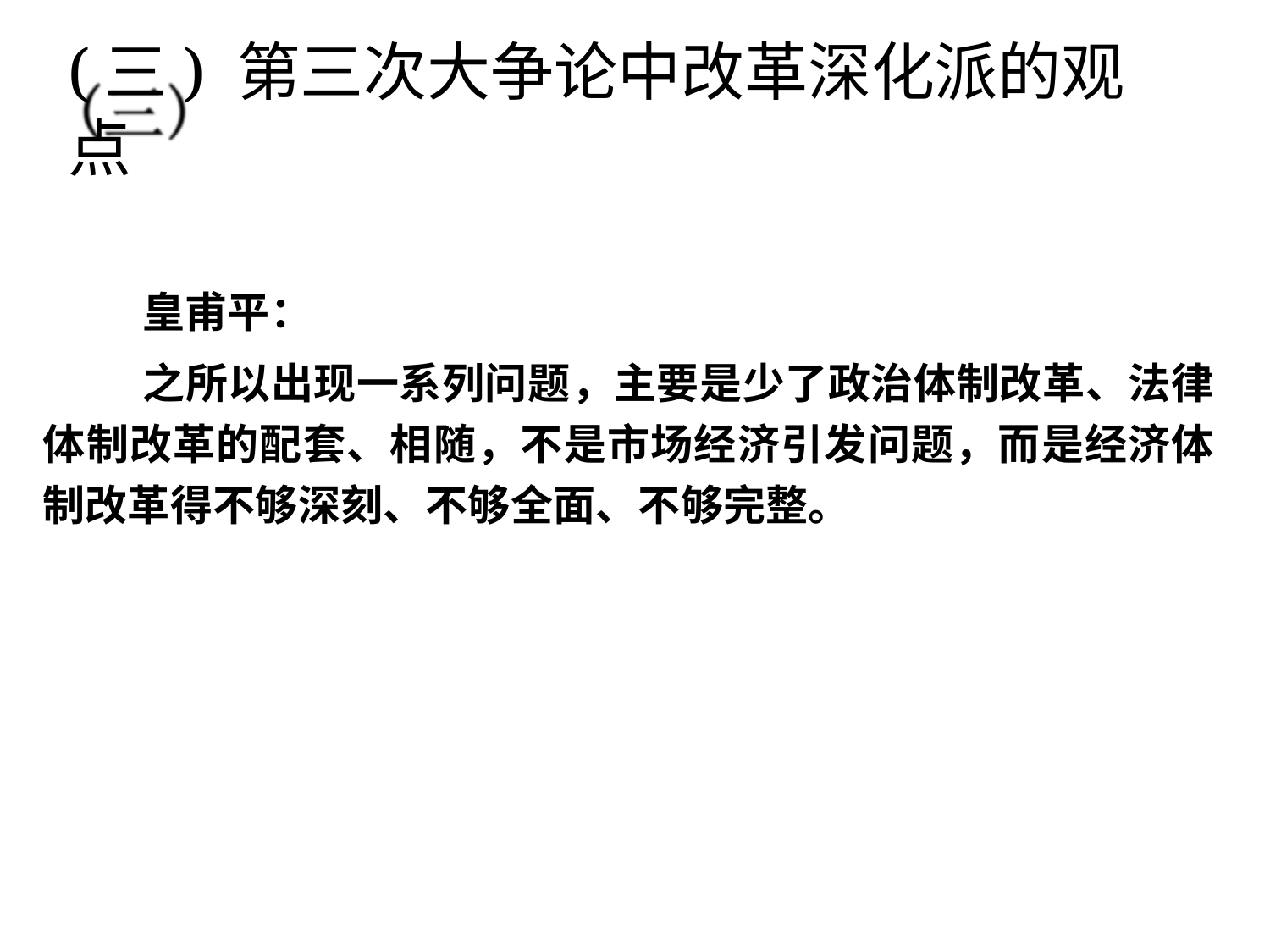

# (三) 第三次大争论中改革深化派的观点
皇甫平：
之所以出现一系列问题，主要是少了政治体制改革、法律 体制改革的配套、相随，不是市场经济引发问题，而是经济体 制改革得不够深刻、不够全面、不够完整。